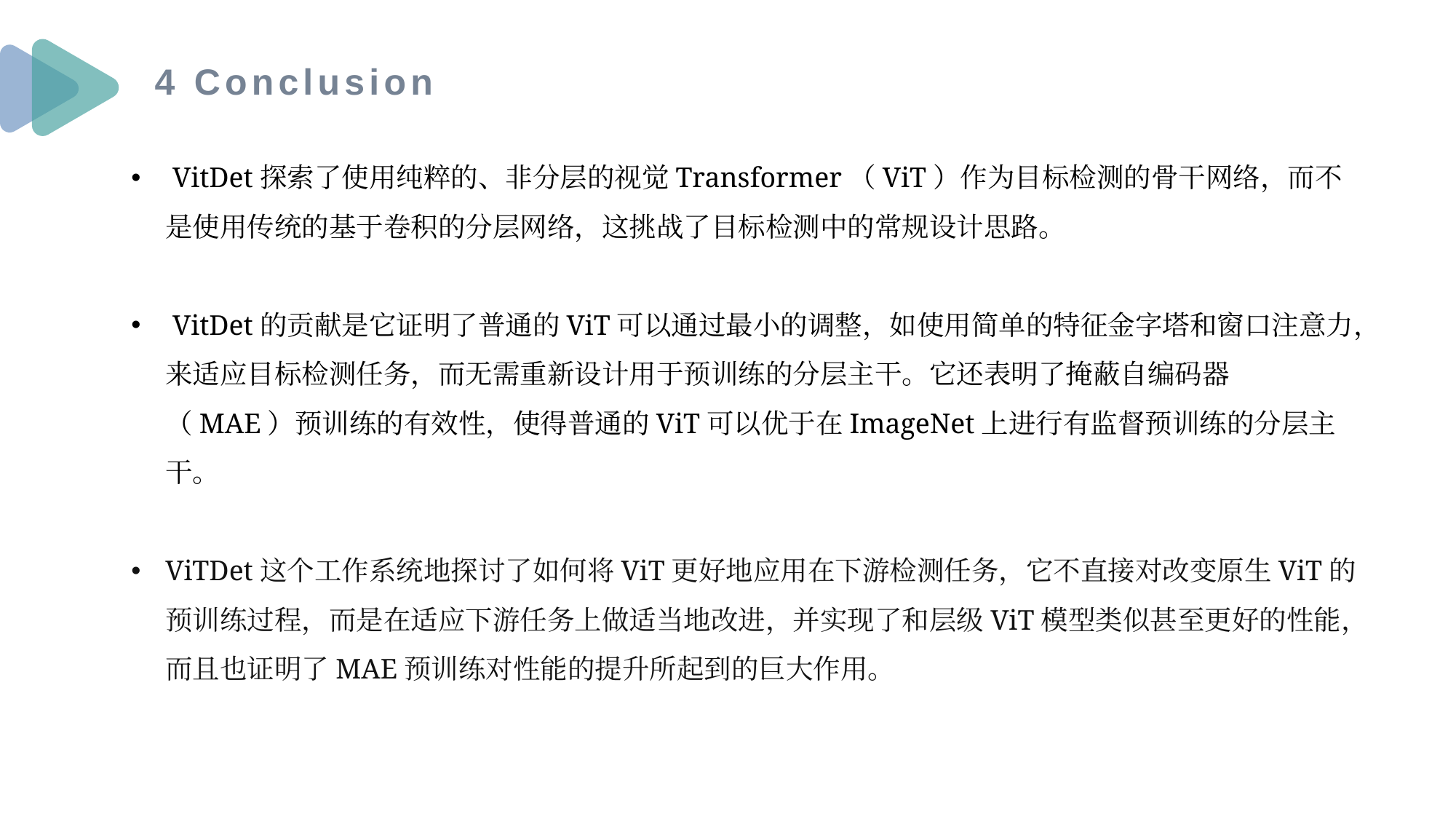

4 Conclusion
 VitDet探索了使用纯粹的、非分层的视觉Transformer（ViT）作为目标检测的骨干网络，而不是使用传统的基于卷积的分层网络，这挑战了目标检测中的常规设计思路。

 VitDet的贡献是它证明了普通的ViT可以通过最小的调整，如使用简单的特征金字塔和窗口注意力，来适应目标检测任务，而无需重新设计用于预训练的分层主干。它还表明了掩蔽自编码器（MAE）预训练的有效性，使得普通的ViT可以优于在ImageNet上进行有监督预训练的分层主干。

ViTDet这个工作系统地探讨了如何将ViT更好地应用在下游检测任务，它不直接对改变原生ViT的预训练过程，而是在适应下游任务上做适当地改进，并实现了和层级ViT模型类似甚至更好的性能，而且也证明了MAE预训练对性能的提升所起到的巨大作用。